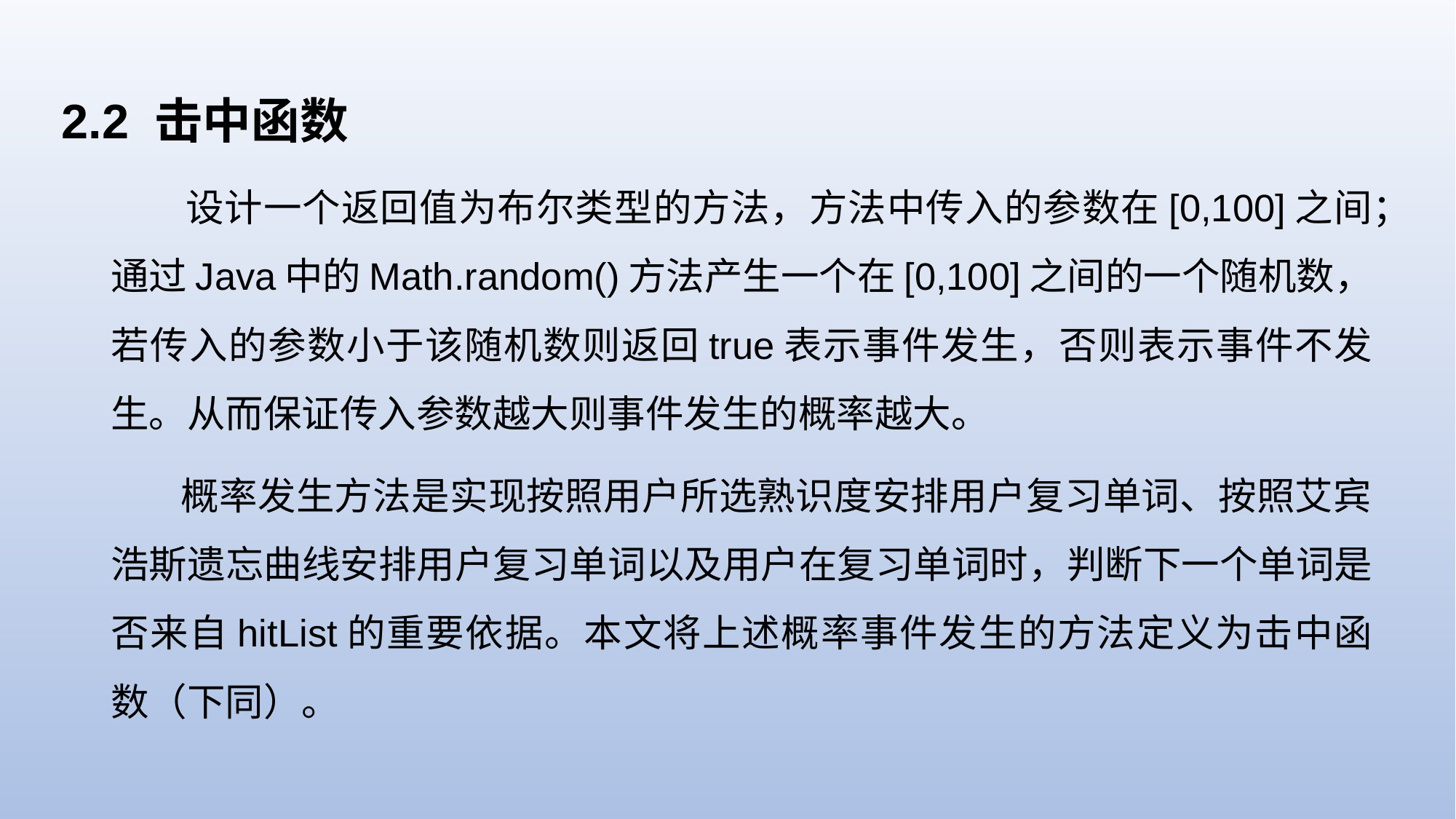

# 2.2 击中函数
       设计一个返回值为布尔类型的方法，方法中传入的参数在[0,100]之间；通过Java中的Math.random()方法产生一个在[0,100]之间的一个随机数，若传入的参数小于该随机数则返回true表示事件发生，否则表示事件不发生。从而保证传入参数越大则事件发生的概率越大。
       概率发生方法是实现按照用户所选熟识度安排用户复习单词、按照艾宾浩斯遗忘曲线安排用户复习单词以及用户在复习单词时，判断下一个单词是否来自hitList的重要依据。本文将上述概率事件发生的方法定义为击中函数（下同）。